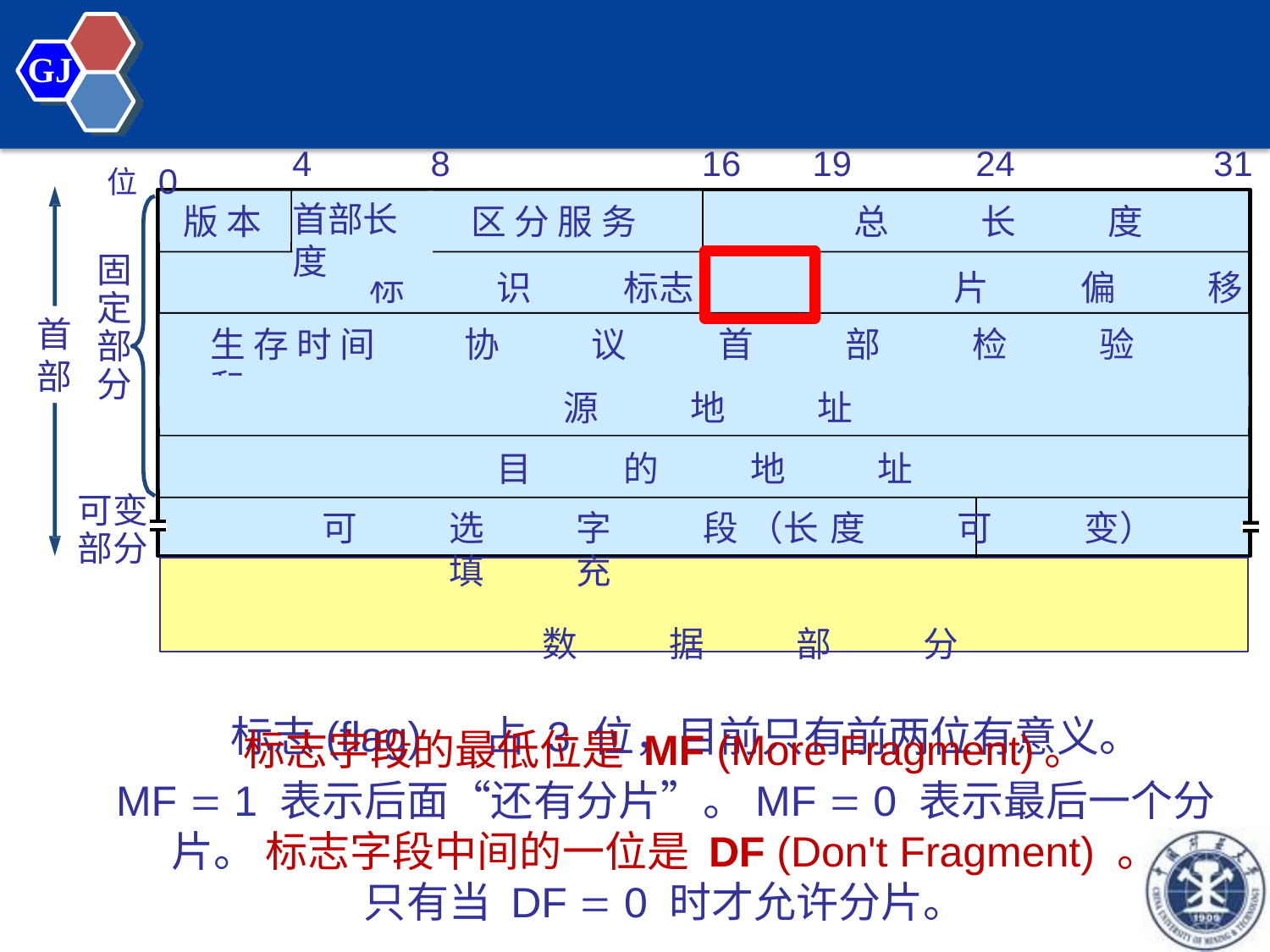

GJ
位 0
4
8
16
19
24
31

版 本
首部长度
区 分 服 务

总	长	度
固 定 部 分

标	识	标志
片	偏	移

首 部

生 存 时 间	协	议	首	部	检	验	和

源	地	址

目	的	地	址
可变 部分

可	选	字	段 （长	度	可	变）	填	充

数	据	部	分

标志(flag)	占 3 位，目前只有前两位有意义。

标志字段的最低位是 MF (More Fragment)。
MF = 1 表示后面“还有分片”。MF = 0 表示最后一个分片。 标志字段中间的一位是 DF (Don't Fragment) 。
只有当 DF = 0 时才允许分片。